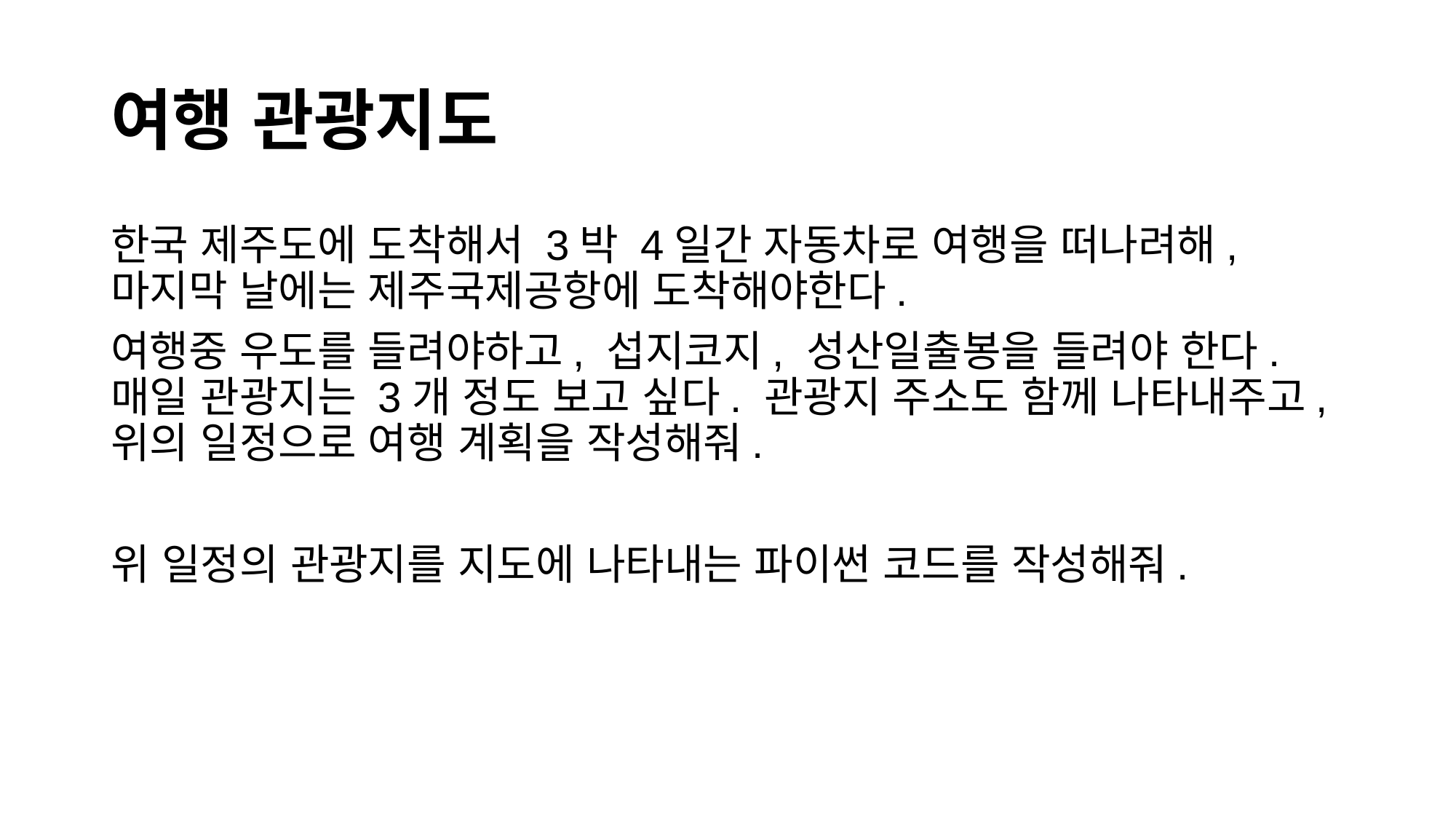

# 여행 관광지도
한국 제주도에 도착해서 3박 4일간 자동차로 여행을 떠나려해, 마지막 날에는 제주국제공항에 도착해야한다.
여행중 우도를 들려야하고, 섭지코지, 성산일출봉을 들려야 한다. 매일 관광지는 3개 정도 보고 싶다. 관광지 주소도 함께 나타내주고, 위의 일정으로 여행 계획을 작성해줘.

위 일정의 관광지를 지도에 나타내는 파이썬 코드를 작성해줘.